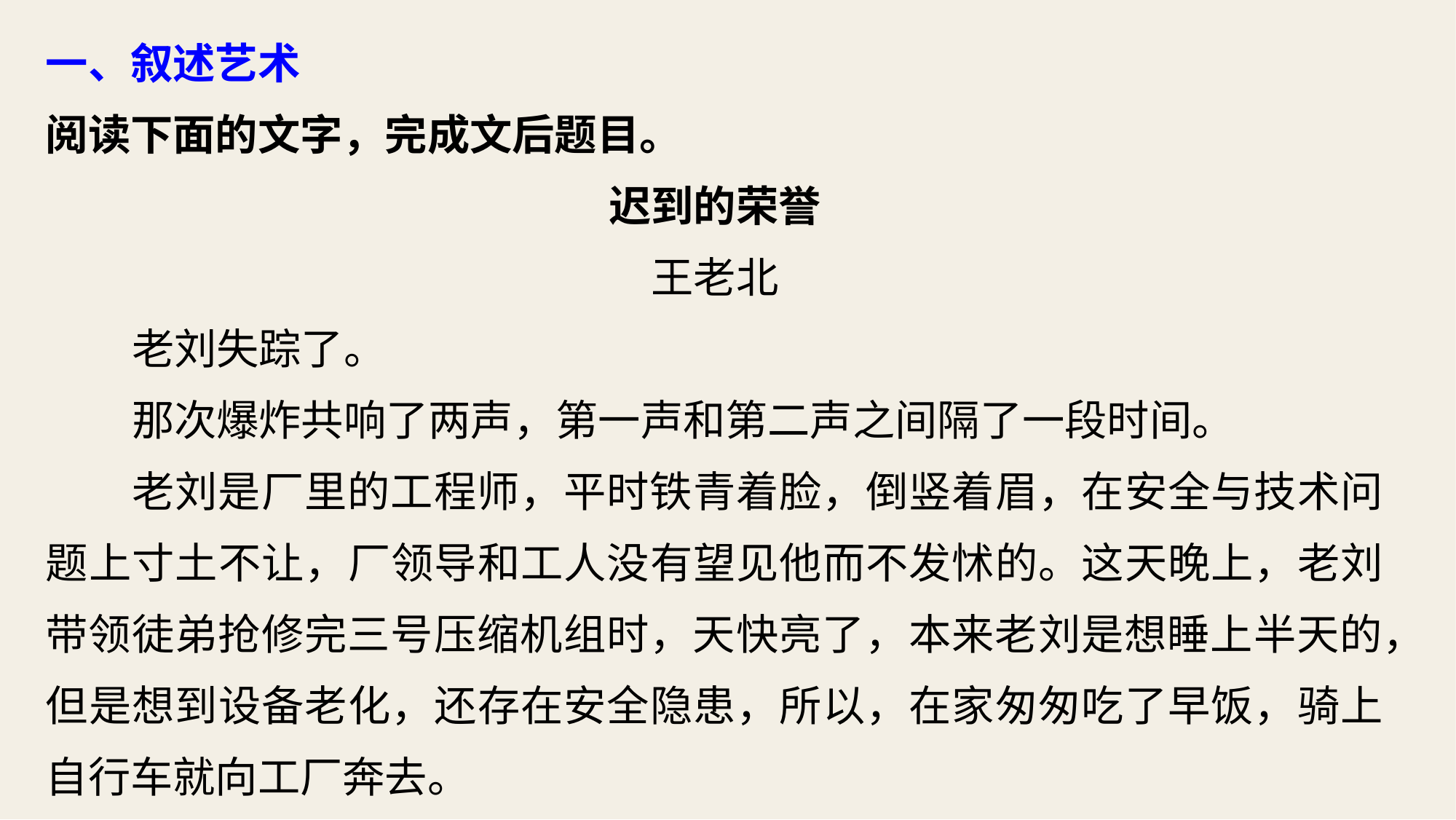

一、叙述艺术
阅读下面的文字，完成文后题目。
迟到的荣誉
王老北
老刘失踪了。
那次爆炸共响了两声，第一声和第二声之间隔了一段时间。
老刘是厂里的工程师，平时铁青着脸，倒竖着眉，在安全与技术问题上寸土不让，厂领导和工人没有望见他而不发怵的。这天晚上，老刘带领徒弟抢修完三号压缩机组时，天快亮了，本来老刘是想睡上半天的，但是想到设备老化，还存在安全隐患，所以，在家匆匆吃了早饭，骑上自行车就向工厂奔去。